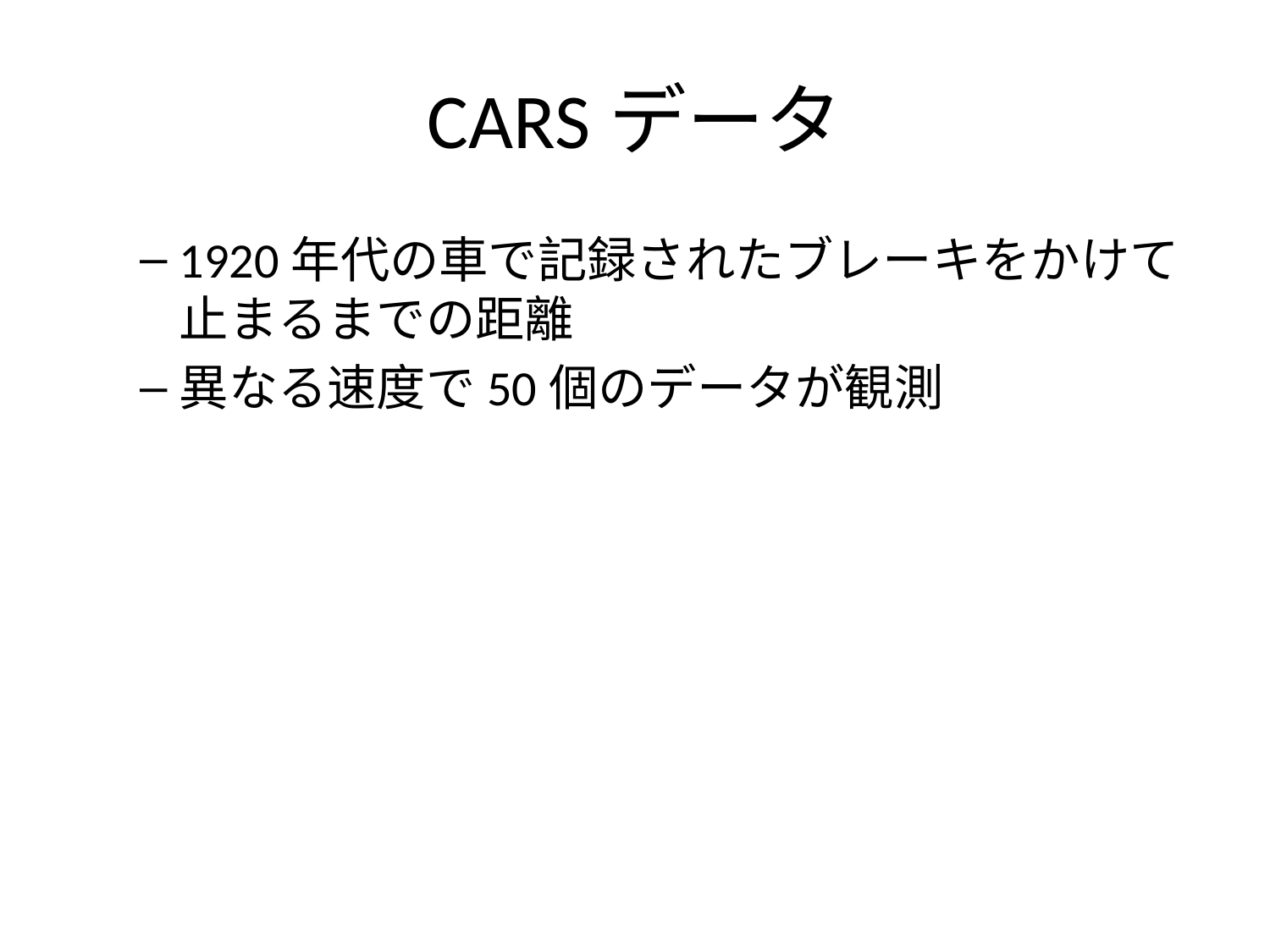

# CARSデータ
1920年代の車で記録されたブレーキをかけて止まるまでの距離
異なる速度で50個のデータが観測